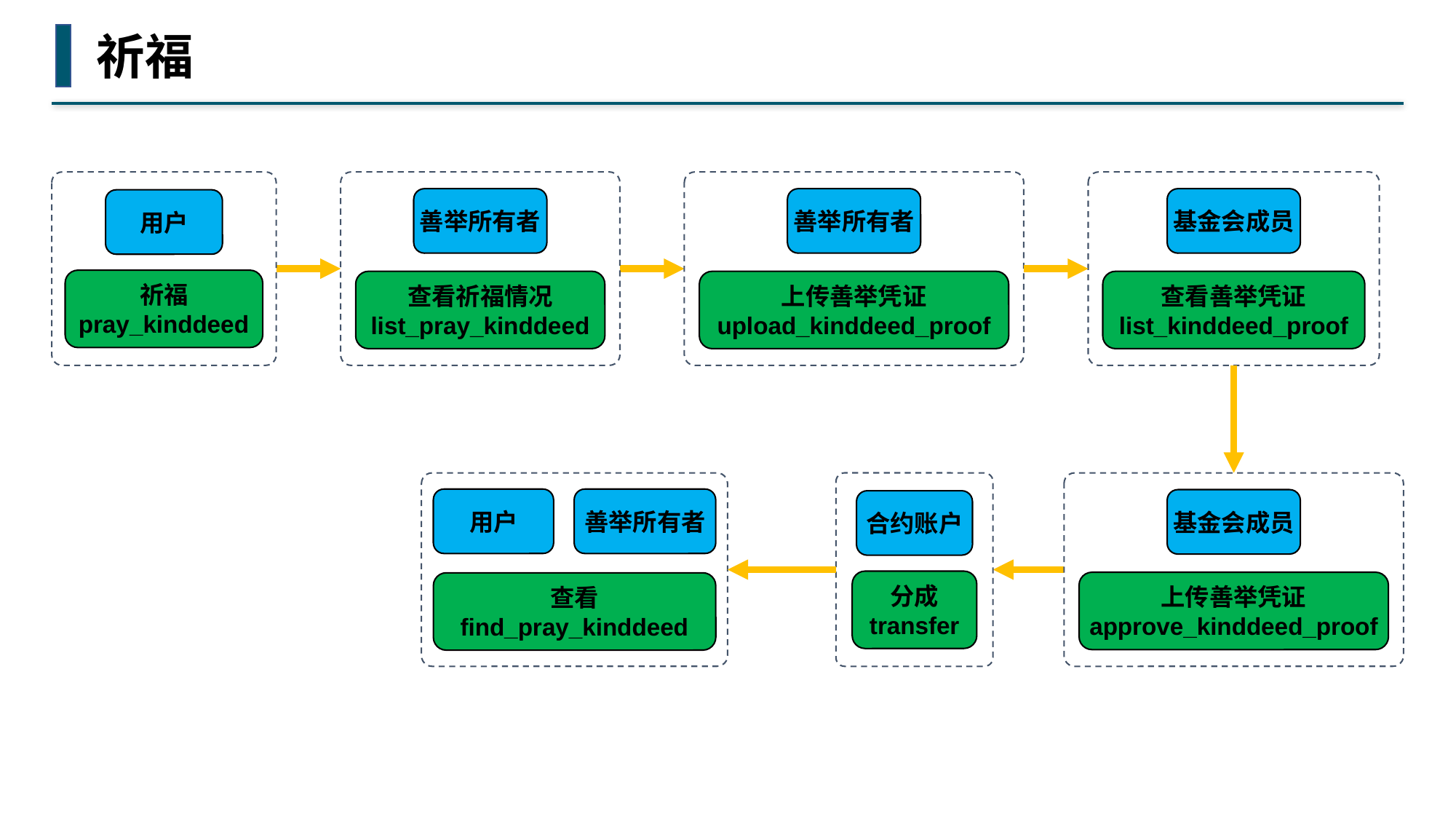

祈福

用户
祈福
pray_kinddeed

善举所有者
查看祈福情况
list_pray_kinddeed

善举所有者
上传善举凭证
upload_kinddeed_proof

基金会成员
查看善举凭证
list_kinddeed_proof

用户
善举所有者
查看
find_pray_kinddeed

合约账户
分成
transfer

基金会成员
上传善举凭证
approve_kinddeed_proof